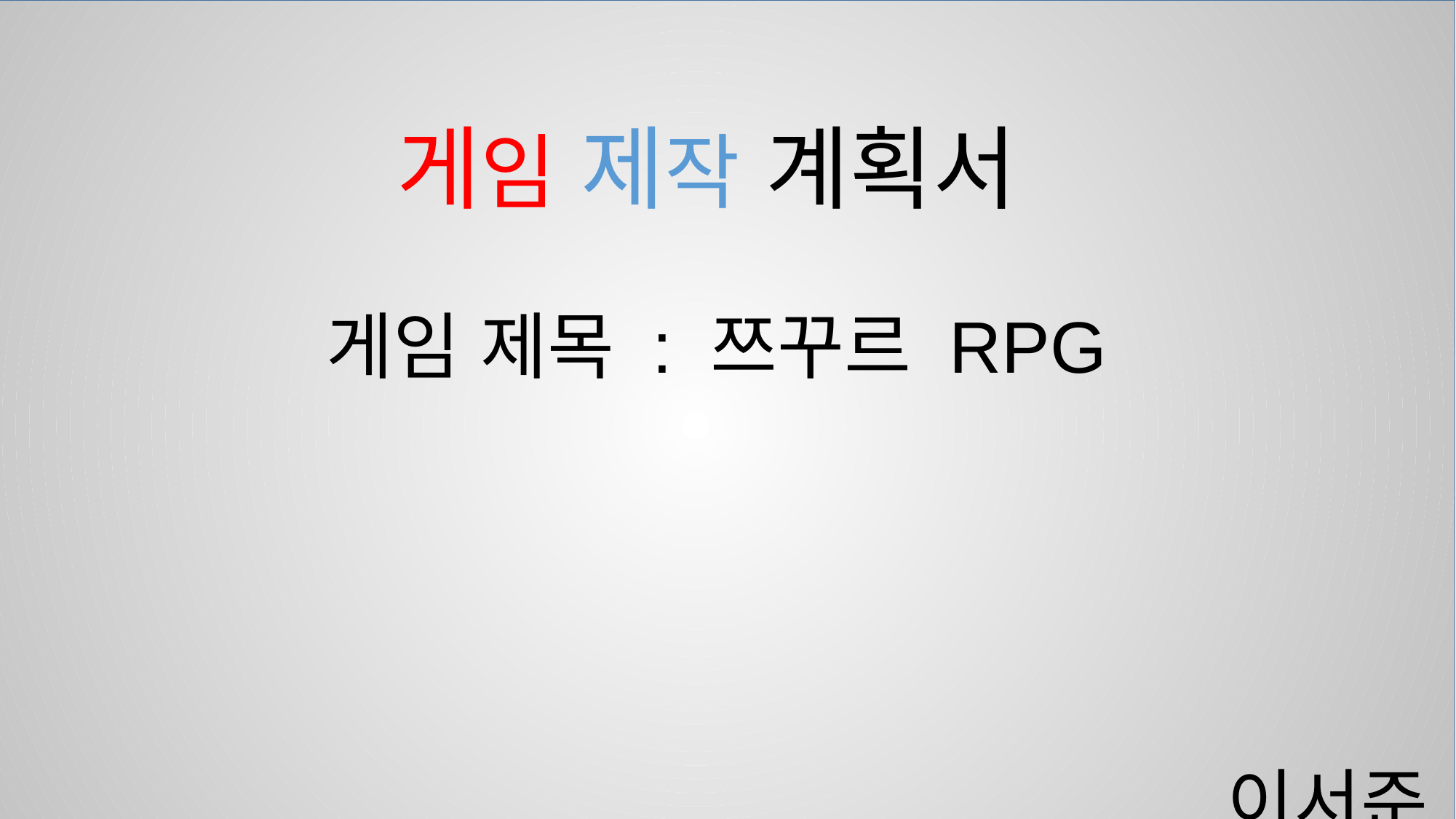

# 게임 제작 계획서
게임 제목 : 쯔꾸르 RPG
이서준